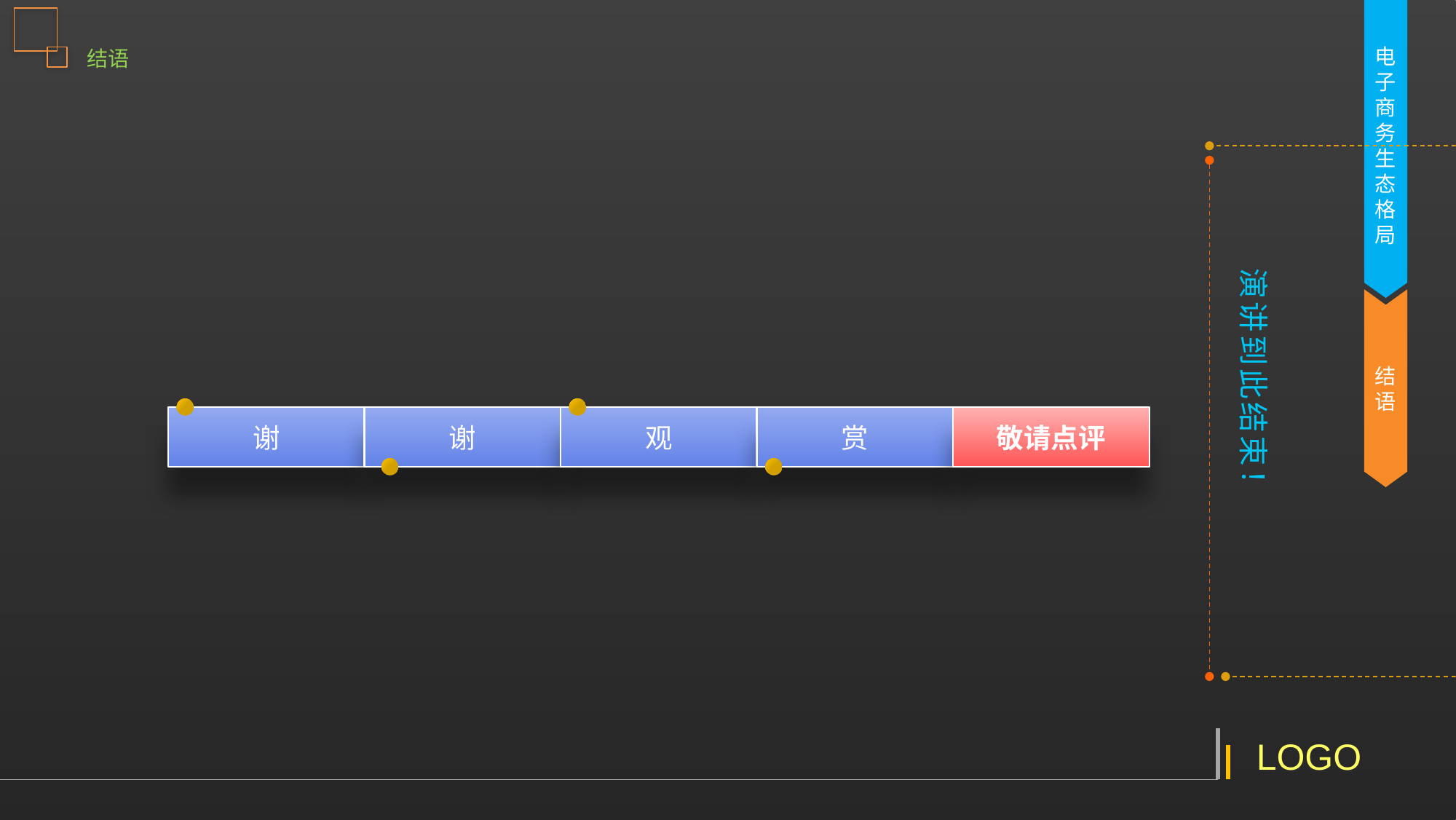

结语
电子商务生态格局
演讲到此结束！
结语

谢

谢

观

赏

敬请点评